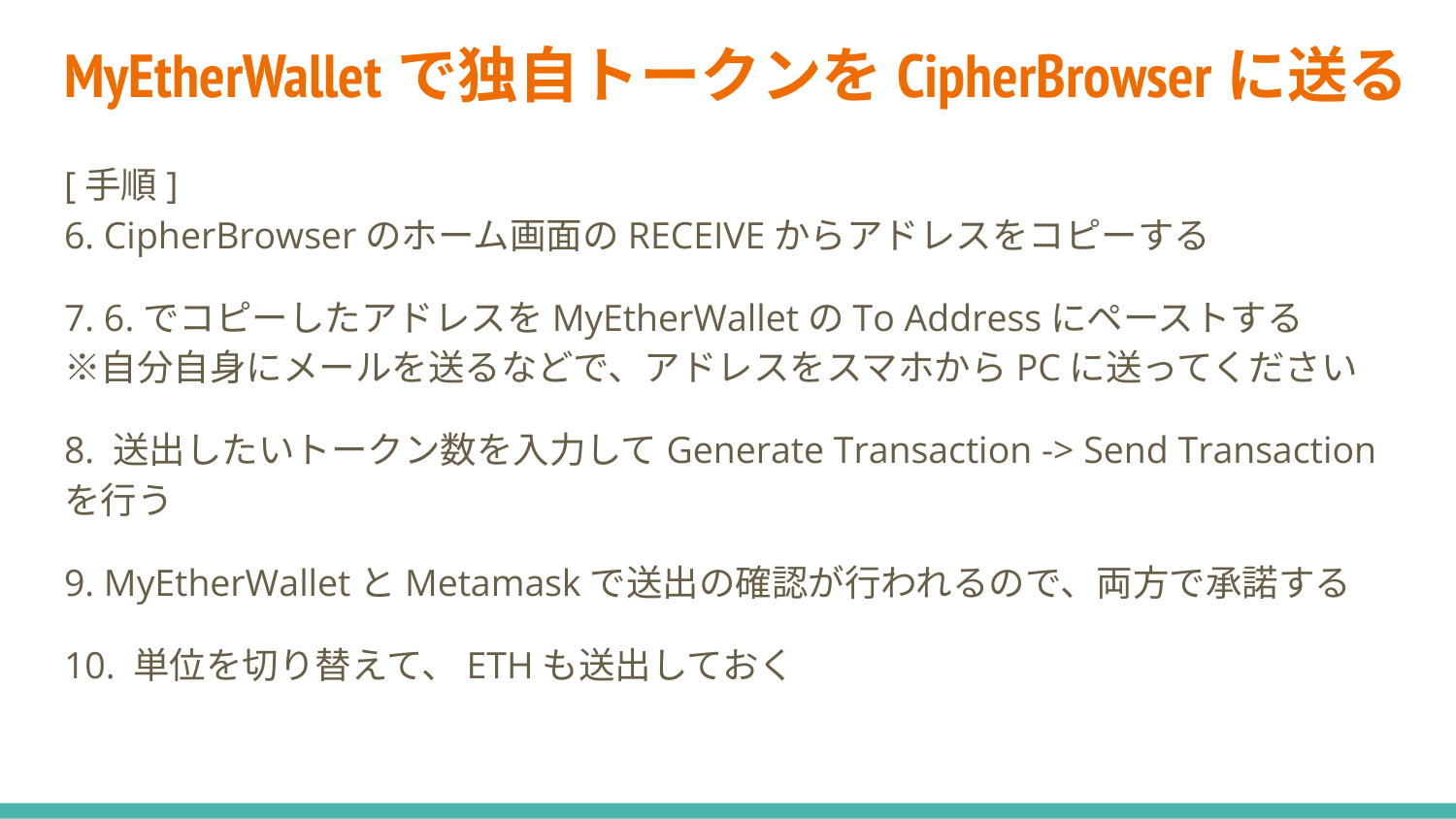

# MyEtherWalletで独自トークンをCipherBrowserに送る
[手順]
6. CipherBrowserのホーム画面のRECEIVEからアドレスをコピーする
7. 6.でコピーしたアドレスをMyEtherWalletのTo Addressにペーストする
※自分自身にメールを送るなどで、アドレスをスマホからPCに送ってください
8. 送出したいトークン数を入力してGenerate Transaction -> Send Transactionを行う
9. MyEtherWalletとMetamaskで送出の確認が行われるので、両方で承諾する
10. 単位を切り替えて、ETHも送出しておく